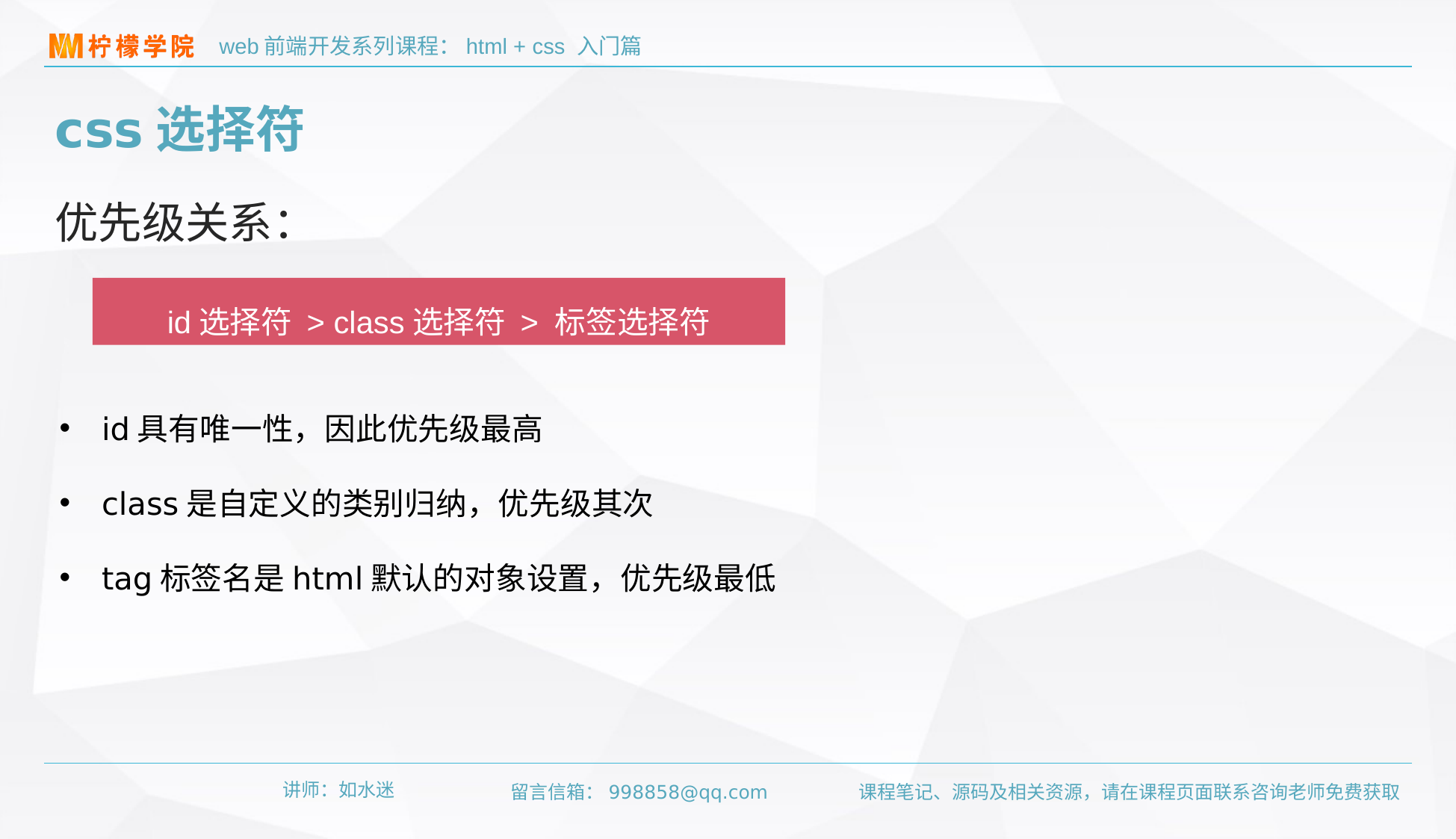

css选择符
优先级关系：
id选择符 > class选择符 > 标签选择符
id具有唯一性，因此优先级最高
class是自定义的类别归纳，优先级其次
tag标签名是html默认的对象设置，优先级最低